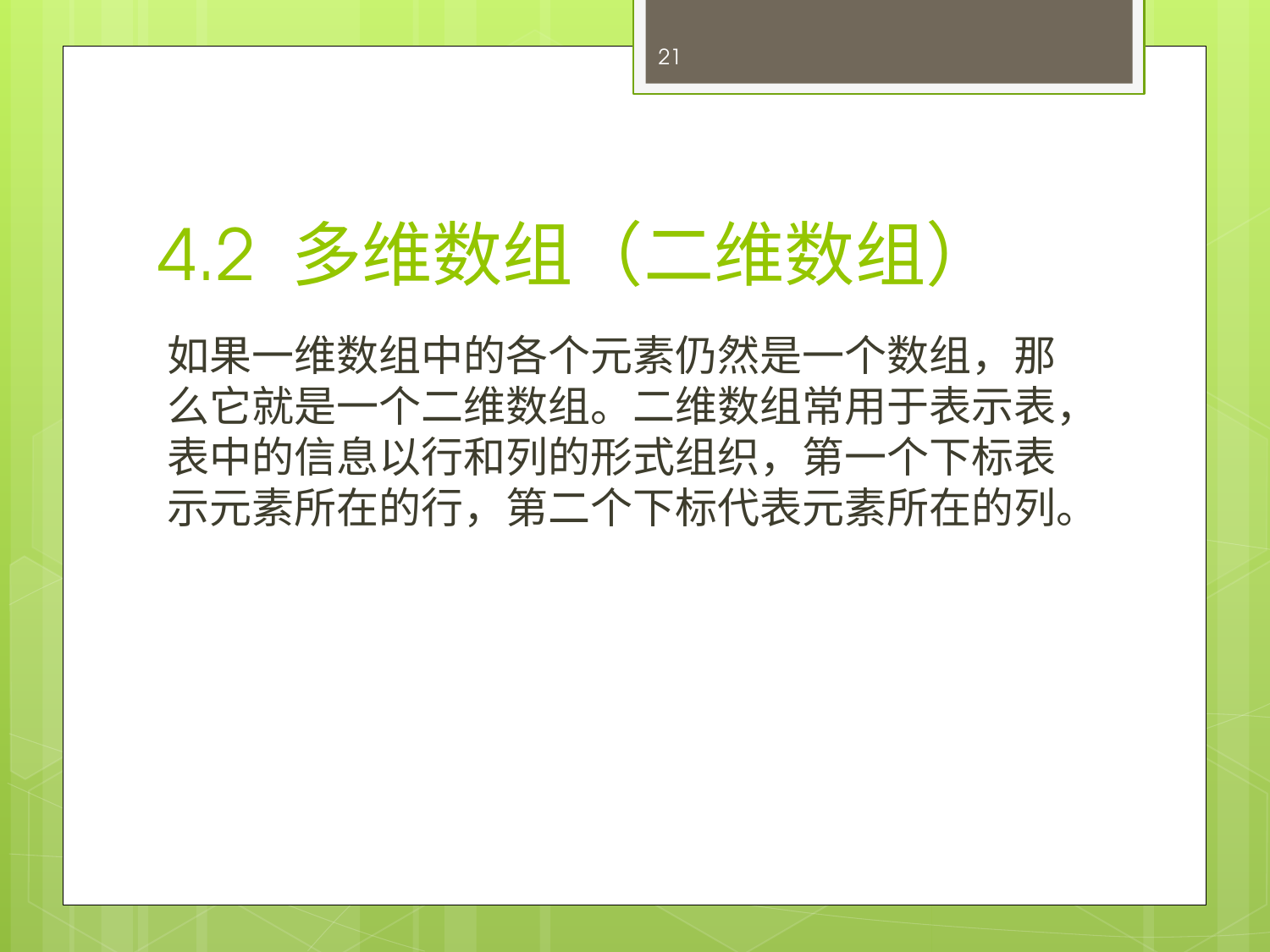

21
# 4.2 多维数组（二维数组）
如果一维数组中的各个元素仍然是一个数组，那么它就是一个二维数组。二维数组常用于表示表，表中的信息以行和列的形式组织，第一个下标表示元素所在的行，第二个下标代表元素所在的列。